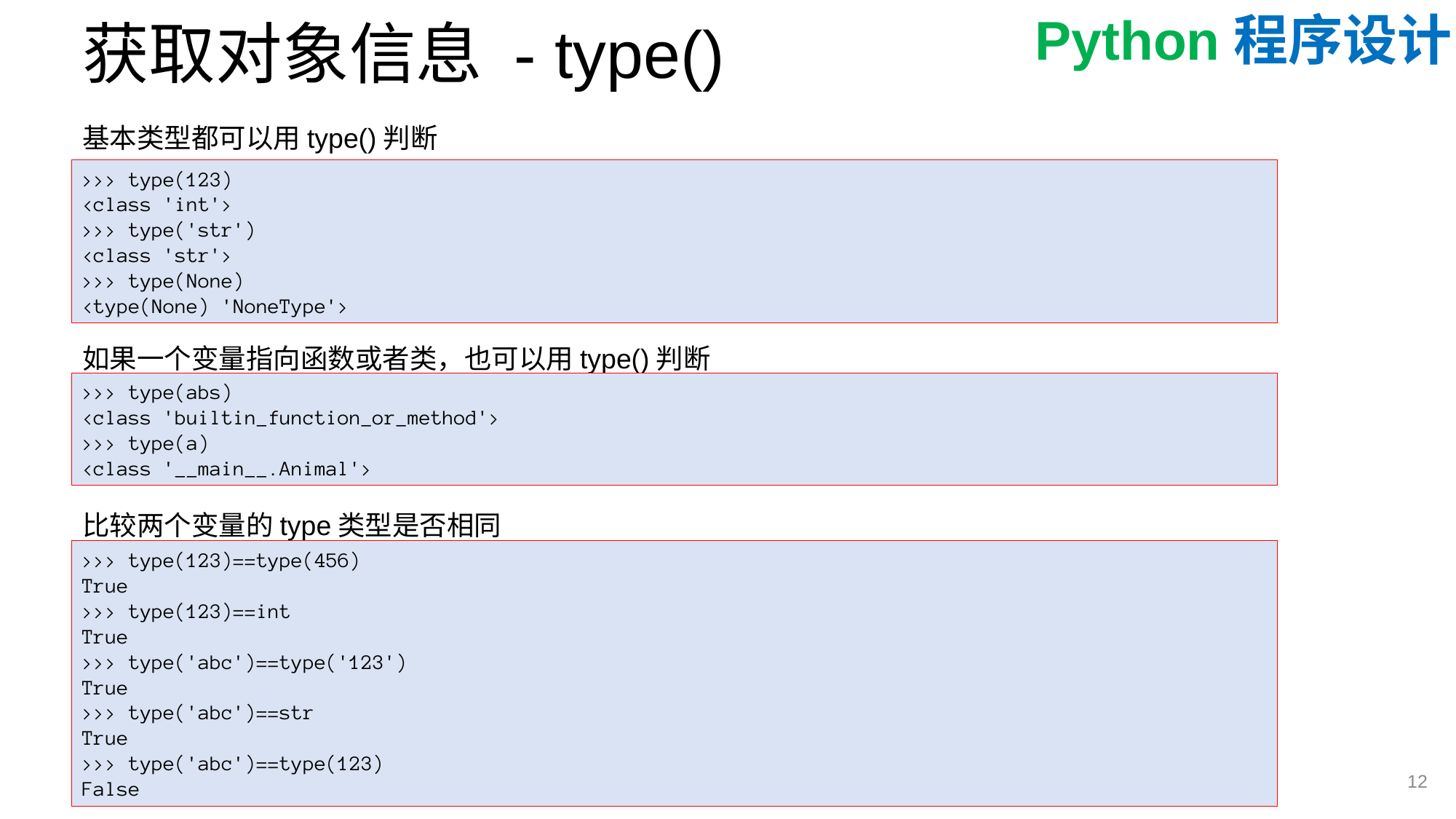

# 获取对象信息 - type()
基本类型都可以用type()判断
>>> type(123)
<class 'int'>
>>> type('str')
<class 'str'>
>>> type(None)
<type(None) 'NoneType'>
如果一个变量指向函数或者类，也可以用type()判断
>>> type(abs)
<class 'builtin_function_or_method'>
>>> type(a)
<class '__main__.Animal'>
比较两个变量的type类型是否相同
>>> type(123)==type(456)
True
>>> type(123)==int
True
>>> type('abc')==type('123')
True
>>> type('abc')==str
True
>>> type('abc')==type(123)
False
12